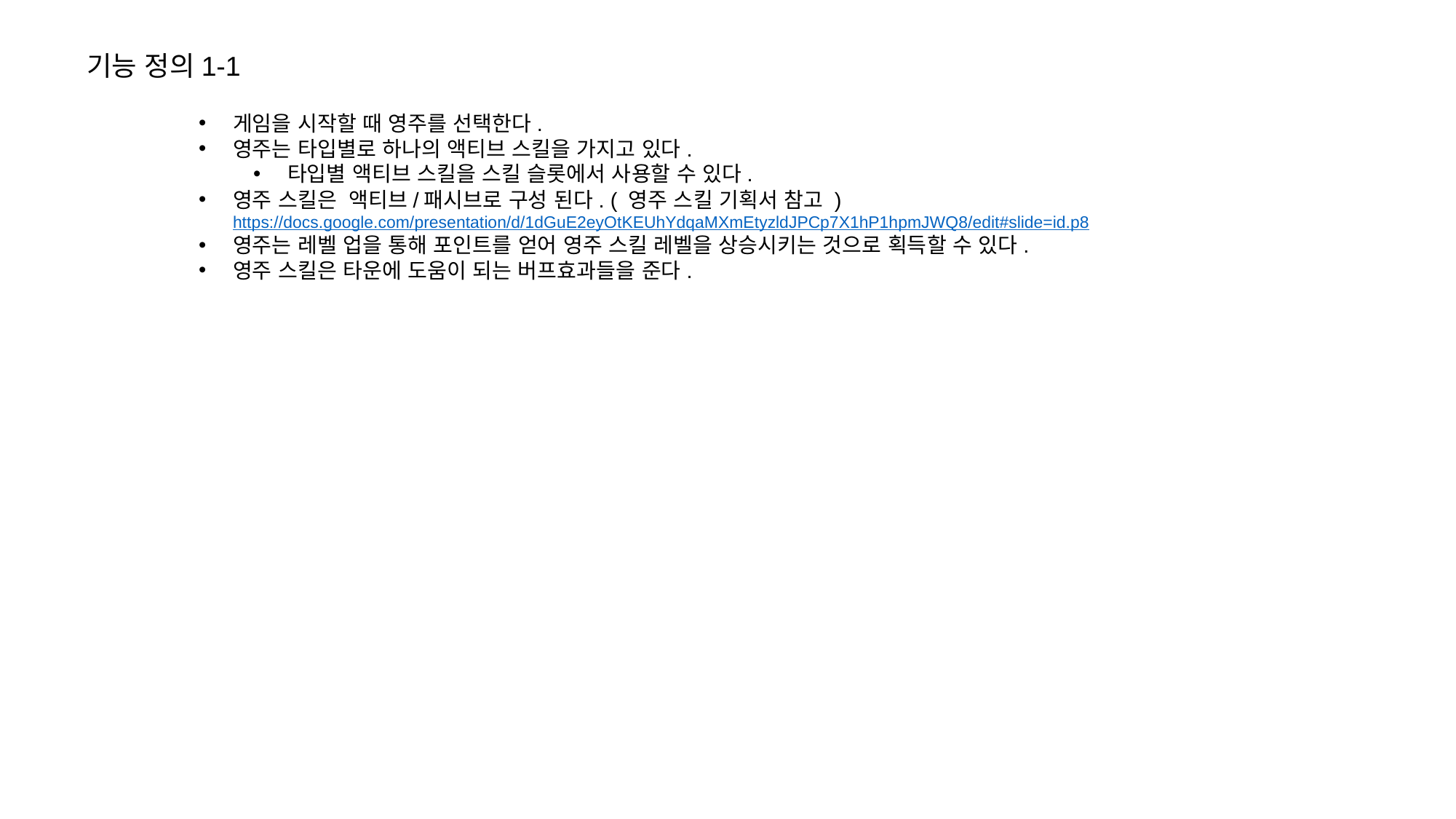

기능 정의1-1
게임을 시작할 때 영주를 선택한다.
영주는 타입별로 하나의 액티브 스킬을 가지고 있다.
타입별 액티브 스킬을 스킬 슬롯에서 사용할 수 있다.
영주 스킬은  액티브/패시브로 구성 된다. ( 영주 스킬 기획서 참고 )
https://docs.google.com/presentation/d/1dGuE2eyOtKEUhYdqaMXmEtyzldJPCp7X1hP1hpmJWQ8/edit#slide=id.p8
영주는 레벨 업을 통해 포인트를 얻어 영주 스킬 레벨을 상승시키는 것으로 획득할 수 있다.
영주 스킬은 타운에 도움이 되는 버프효과들을 준다.